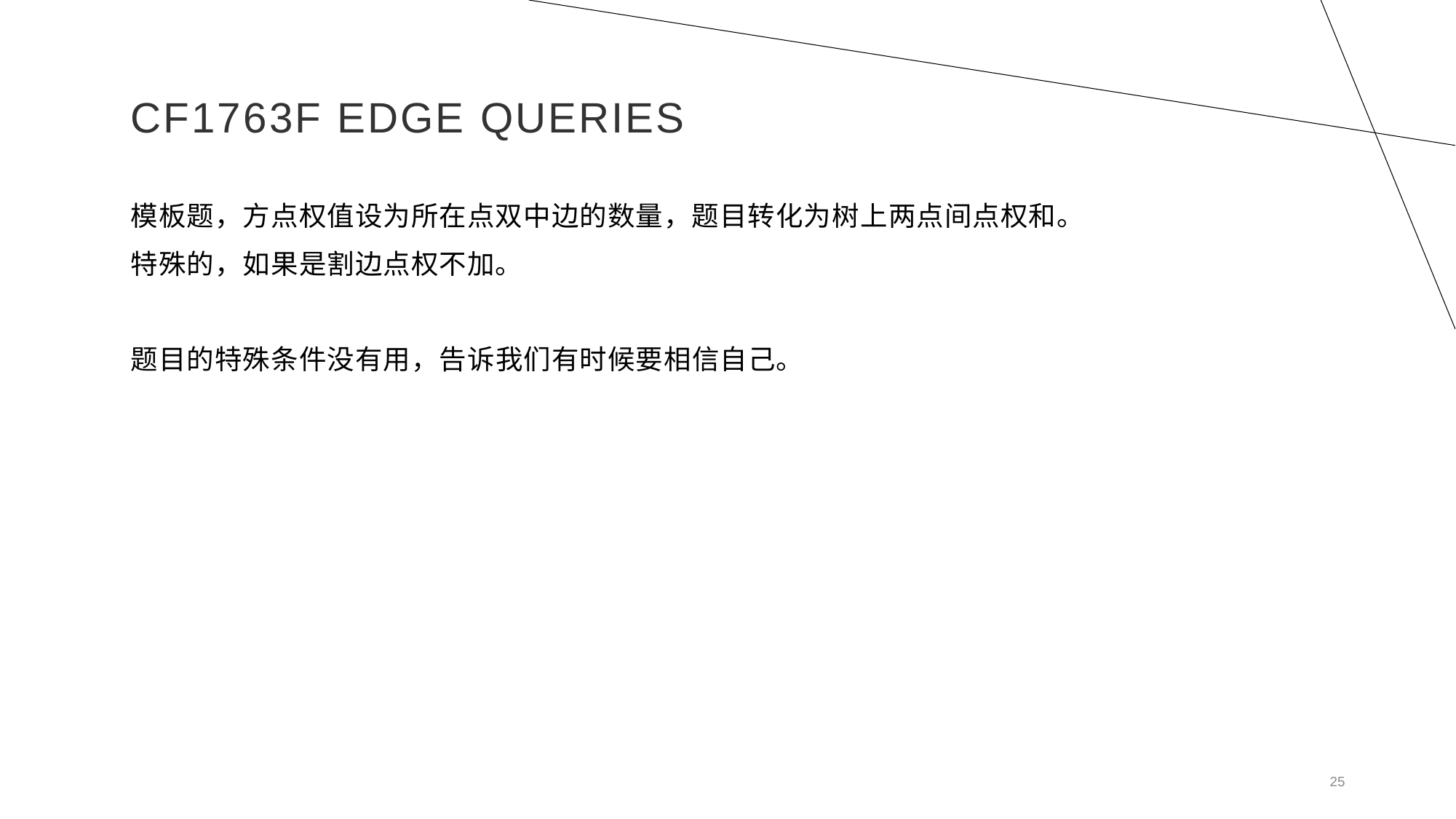

# CF1763F Edge Queries
模板题，方点权值设为所在点双中边的数量，题目转化为树上两点间点权和。
特殊的，如果是割边点权不加。

题目的特殊条件没有用，告诉我们有时候要相信自己。
25